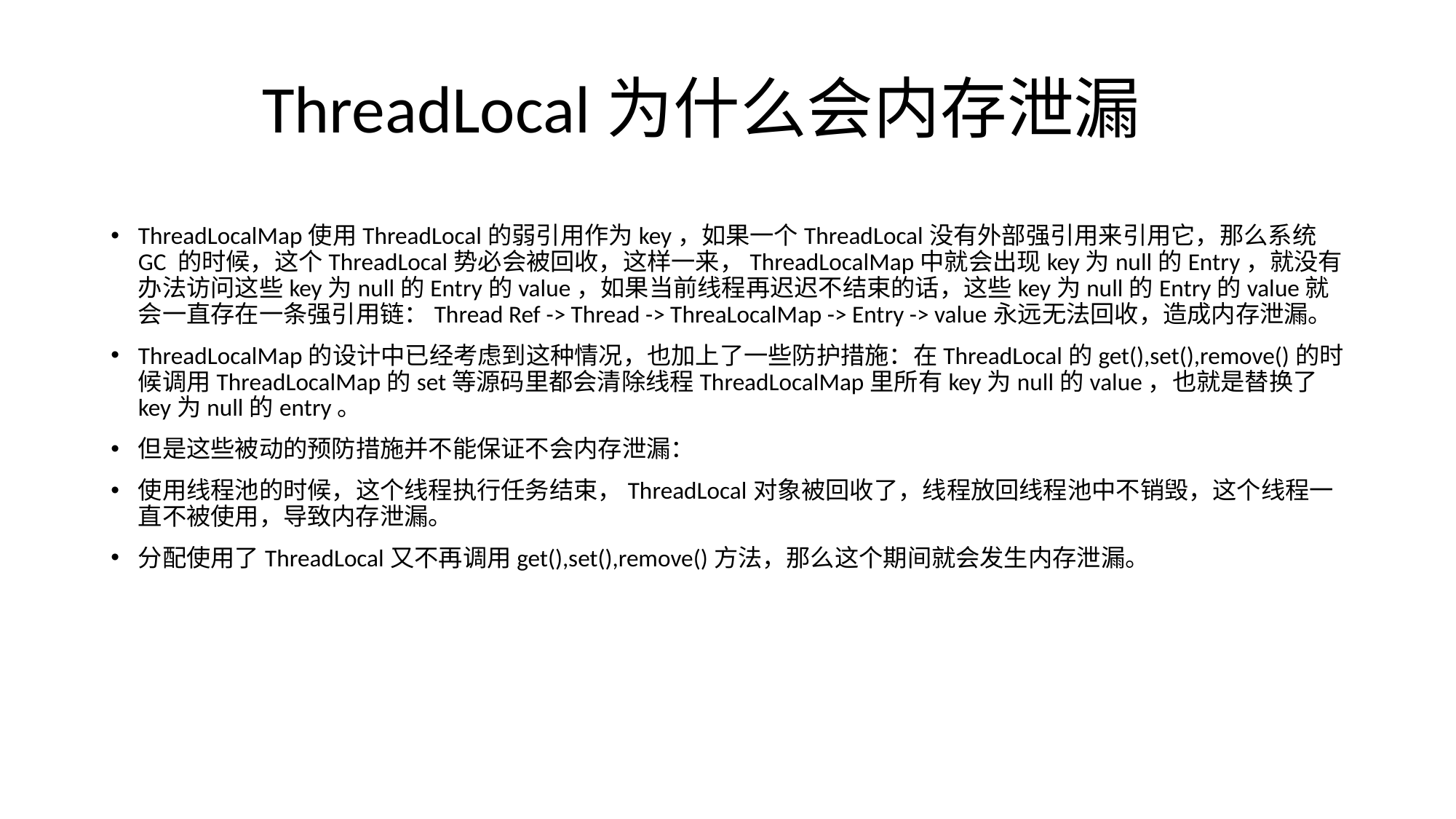

# ThreadLocal为什么会内存泄漏
ThreadLocalMap使用ThreadLocal的弱引用作为key，如果一个ThreadLocal没有外部强引用来引用它，那么系统 GC 的时候，这个ThreadLocal势必会被回收，这样一来，ThreadLocalMap中就会出现key为null的Entry，就没有办法访问这些key为null的Entry的value，如果当前线程再迟迟不结束的话，这些key为null的Entry的value就会一直存在一条强引用链：Thread Ref -> Thread -> ThreaLocalMap -> Entry -> value永远无法回收，造成内存泄漏。
ThreadLocalMap的设计中已经考虑到这种情况，也加上了一些防护措施：在ThreadLocal的get(),set(),remove()的时候调用ThreadLocalMap的set等源码里都会清除线程ThreadLocalMap里所有key为null的value，也就是替换了key为null的entry。
但是这些被动的预防措施并不能保证不会内存泄漏：
使用线程池的时候，这个线程执行任务结束，ThreadLocal对象被回收了，线程放回线程池中不销毁，这个线程一直不被使用，导致内存泄漏。
分配使用了ThreadLocal又不再调用get(),set(),remove()方法，那么这个期间就会发生内存泄漏。